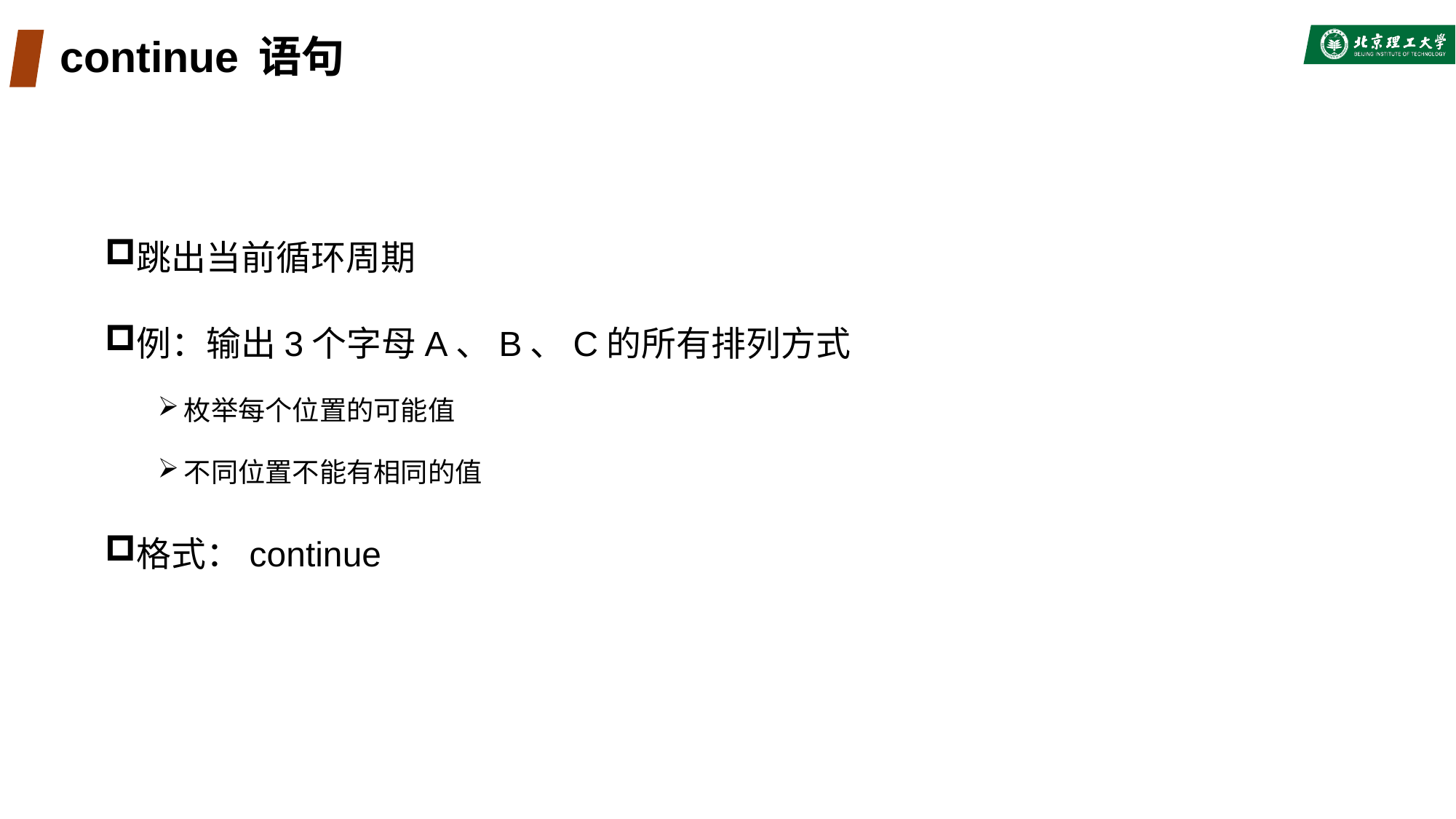

# continue 语句
跳出当前循环周期
例：输出3个字母A、B、C的所有排列方式
枚举每个位置的可能值
不同位置不能有相同的值
格式：continue